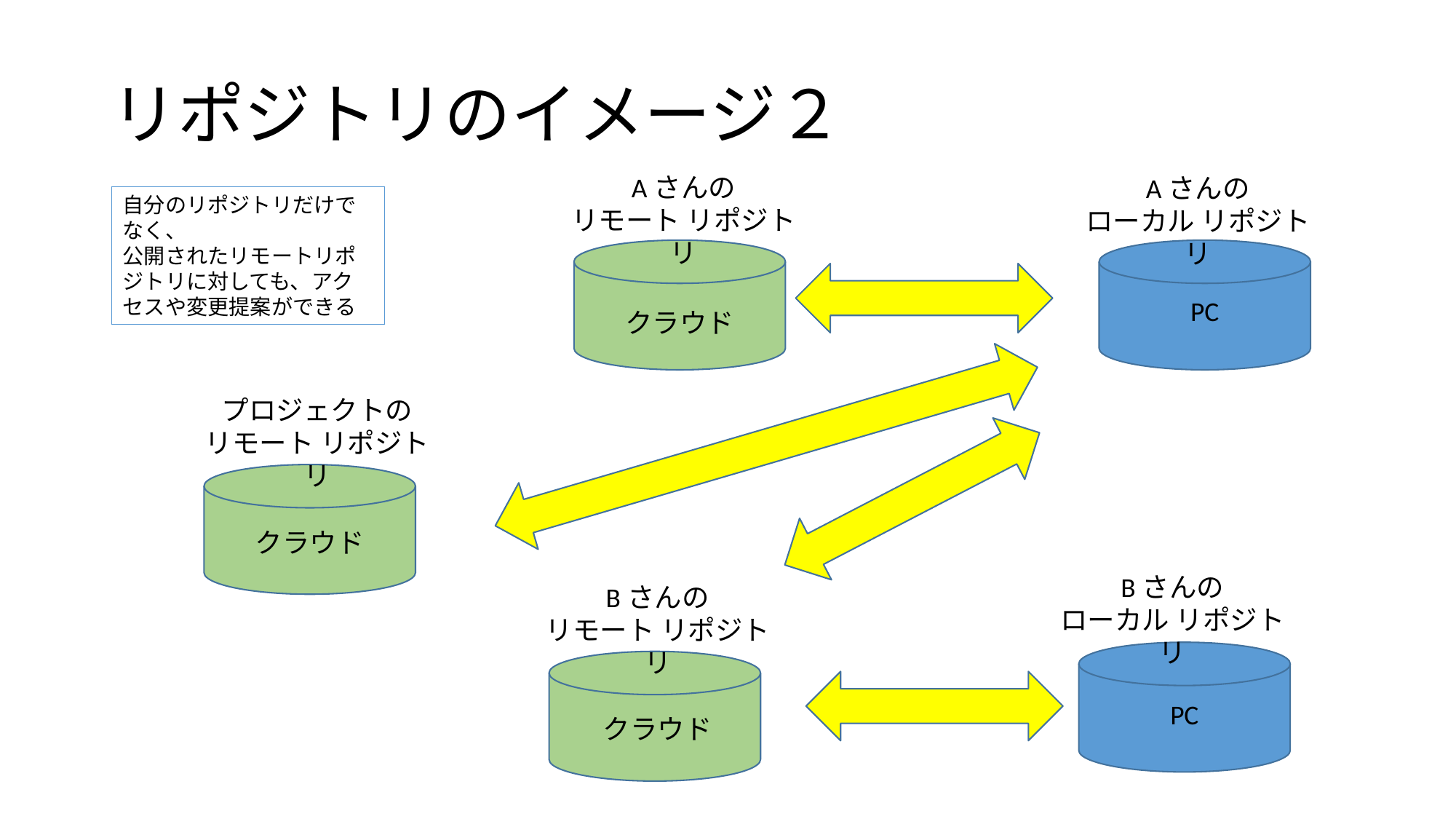

# リポジトリのイメージ２
Aさんの
リモート リポジトリ
Aさんの
ローカル リポジトリ
自分のリポジトリだけでなく、
公開されたリモートリポジトリに対しても、アクセスや変更提案ができる

PC
クラウド
プロジェクトの
リモート リポジトリ

クラウド
Bさんの
ローカル リポジトリ
Bさんの
リモート リポジトリ

PC
クラウド